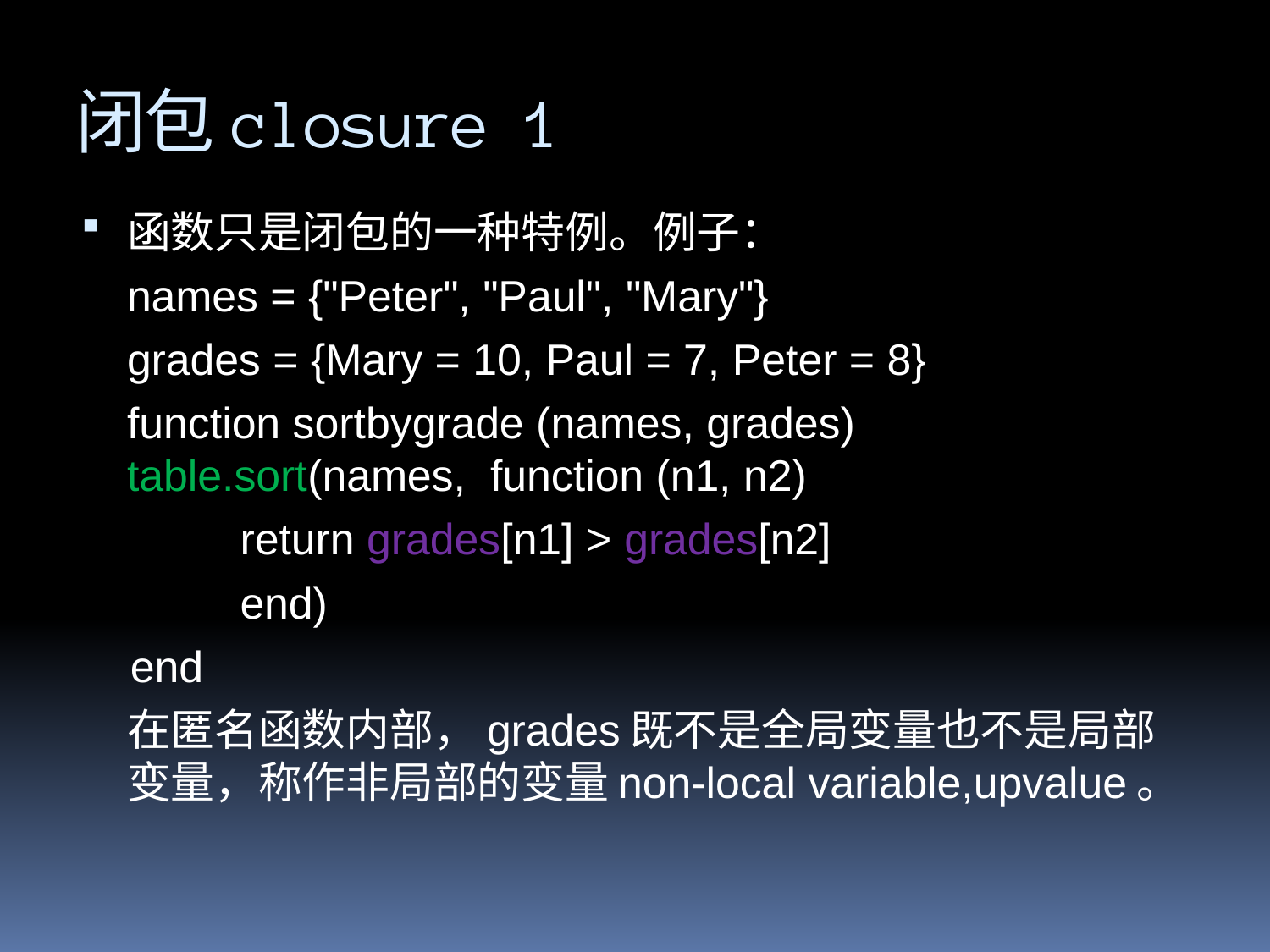

# 闭包closure 1
函数只是闭包的一种特例。例子：
	names = {"Peter", "Paul", "Mary"}
	grades = {Mary = 10, Paul = 7, Peter = 8}
	function sortbygrade (names, grades) 	table.sort(names,  function (n1, n2)
            			return grades[n1] > grades[n2]
        			end)
    end
	在匿名函数内部，grades既不是全局变量也不是局部变量，称作非局部的变量non-local variable,upvalue。